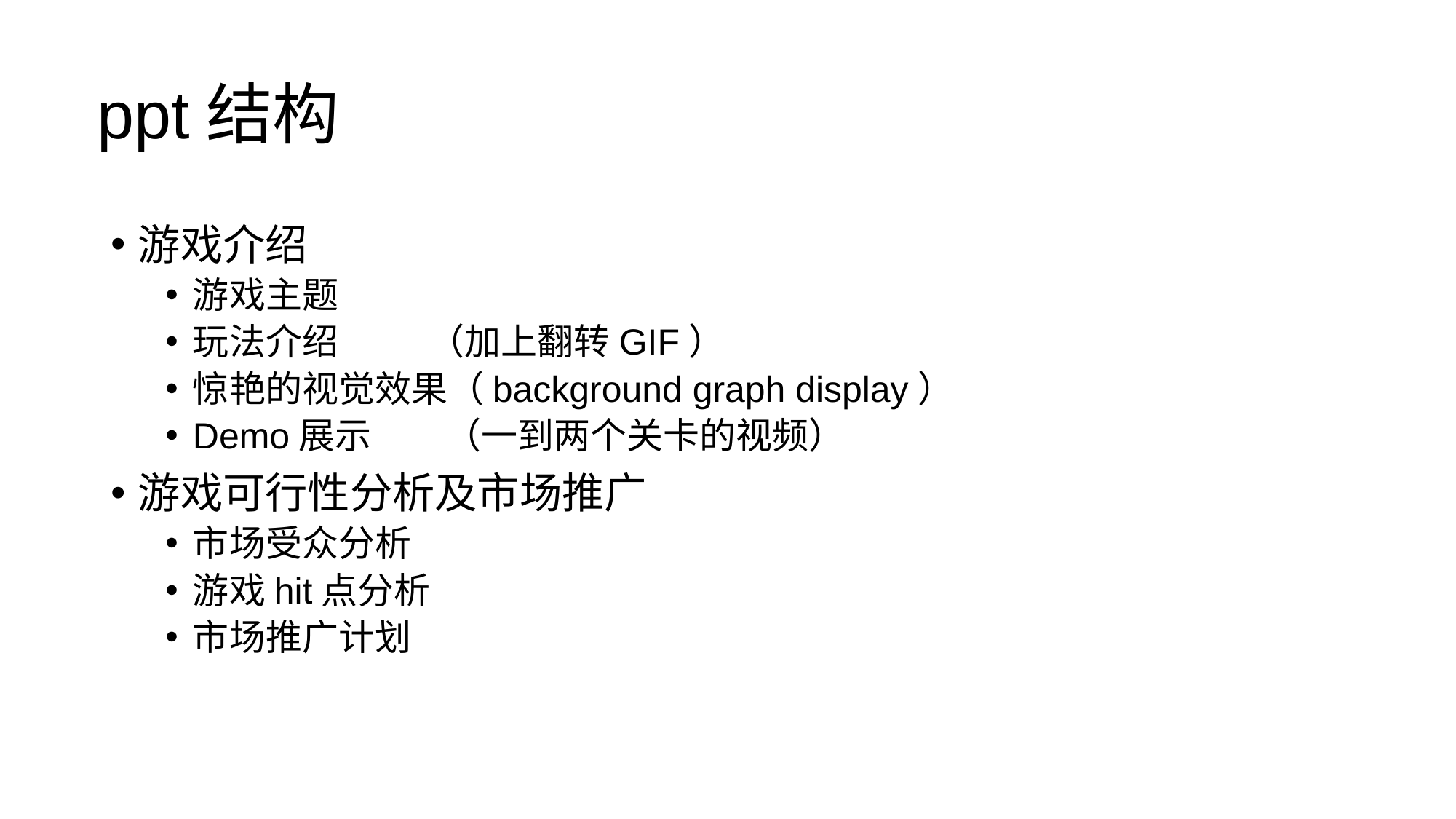

# ppt结构
游戏介绍
游戏主题
玩法介绍           （加上翻转GIF）
惊艳的视觉效果（background graph display）
Demo展示         （一到两个关卡的视频）
游戏可行性分析及市场推广
市场受众分析
游戏hit点分析
市场推广计划